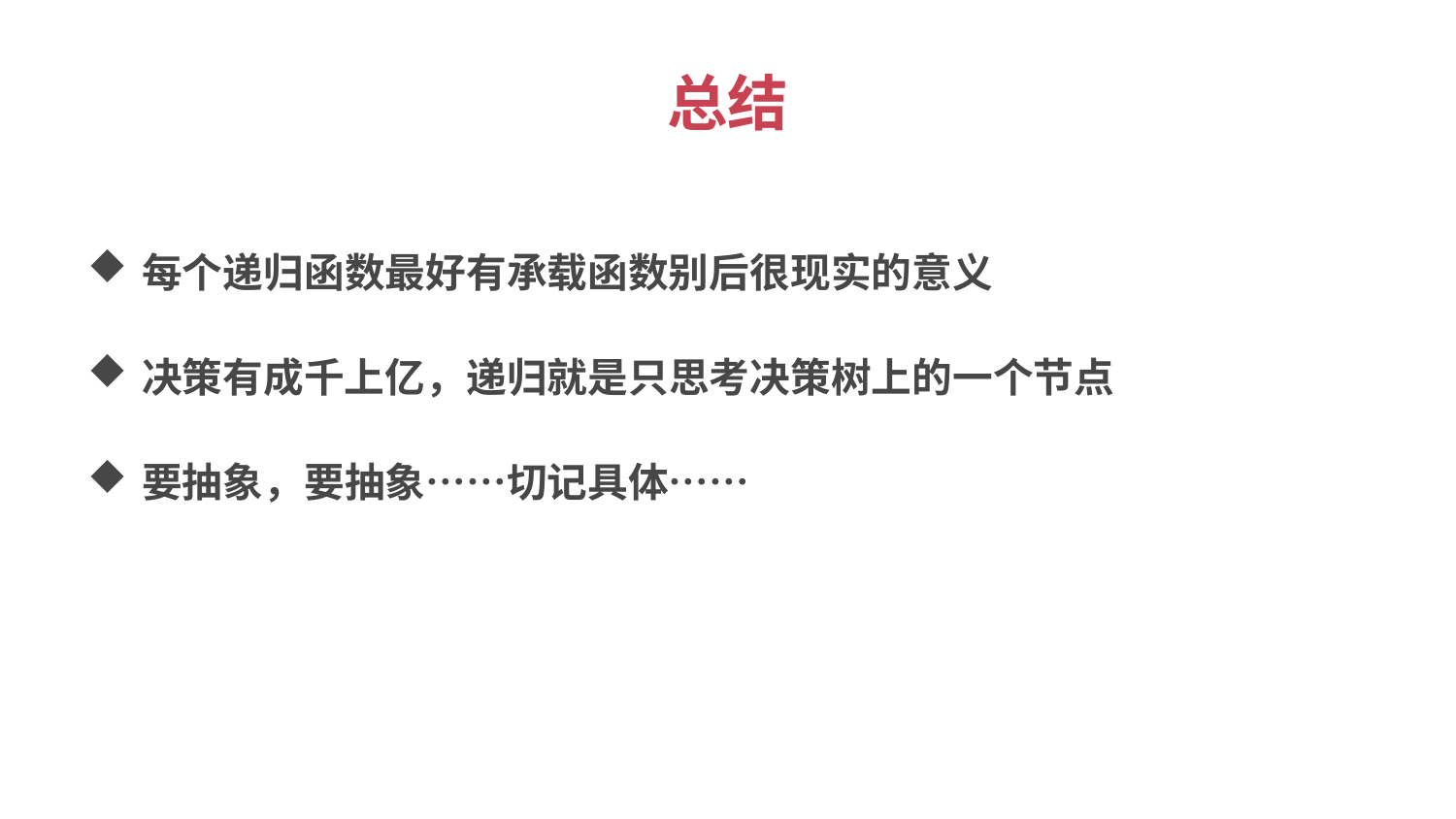

# 总结
每个递归函数最好有承载函数别后很现实的意义
决策有成千上亿，递归就是只思考决策树上的一个节点
要抽象，要抽象……切记具体……